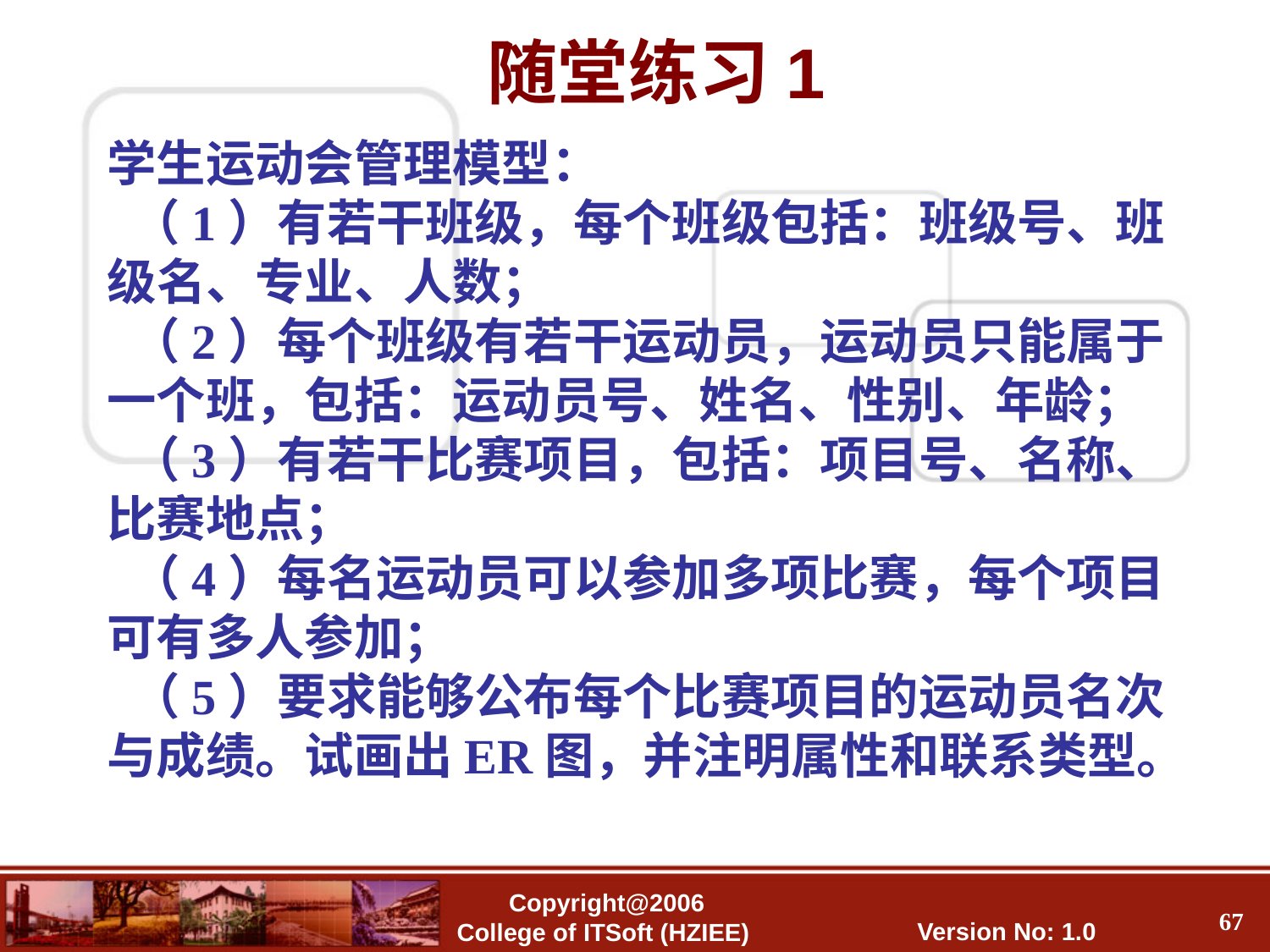

随堂练习1
学生运动会管理模型：
 （1）有若干班级，每个班级包括：班级号、班级名、专业、人数；
 （2）每个班级有若干运动员，运动员只能属于一个班，包括：运动员号、姓名、性别、年龄；
 （3）有若干比赛项目，包括：项目号、名称、比赛地点；
 （4）每名运动员可以参加多项比赛，每个项目可有多人参加；
 （5）要求能够公布每个比赛项目的运动员名次与成绩。试画出ER图，并注明属性和联系类型。